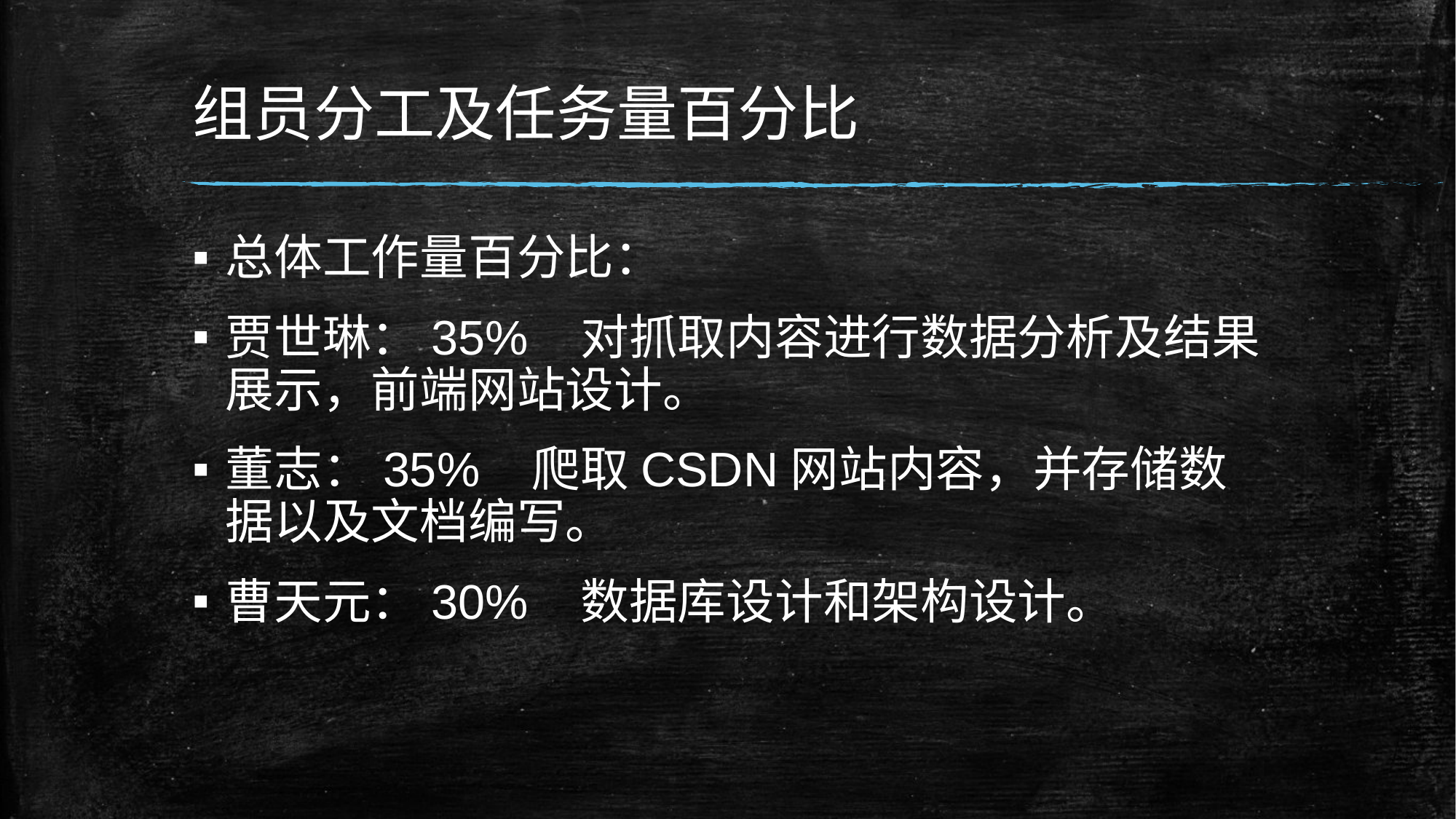

# 组员分工及任务量百分比
总体工作量百分比：
贾世琳：35%   对抓取内容进行数据分析及结果展示，前端网站设计。
董志：35%   爬取CSDN网站内容，并存储数据以及文档编写。
曹天元：30%   数据库设计和架构设计。